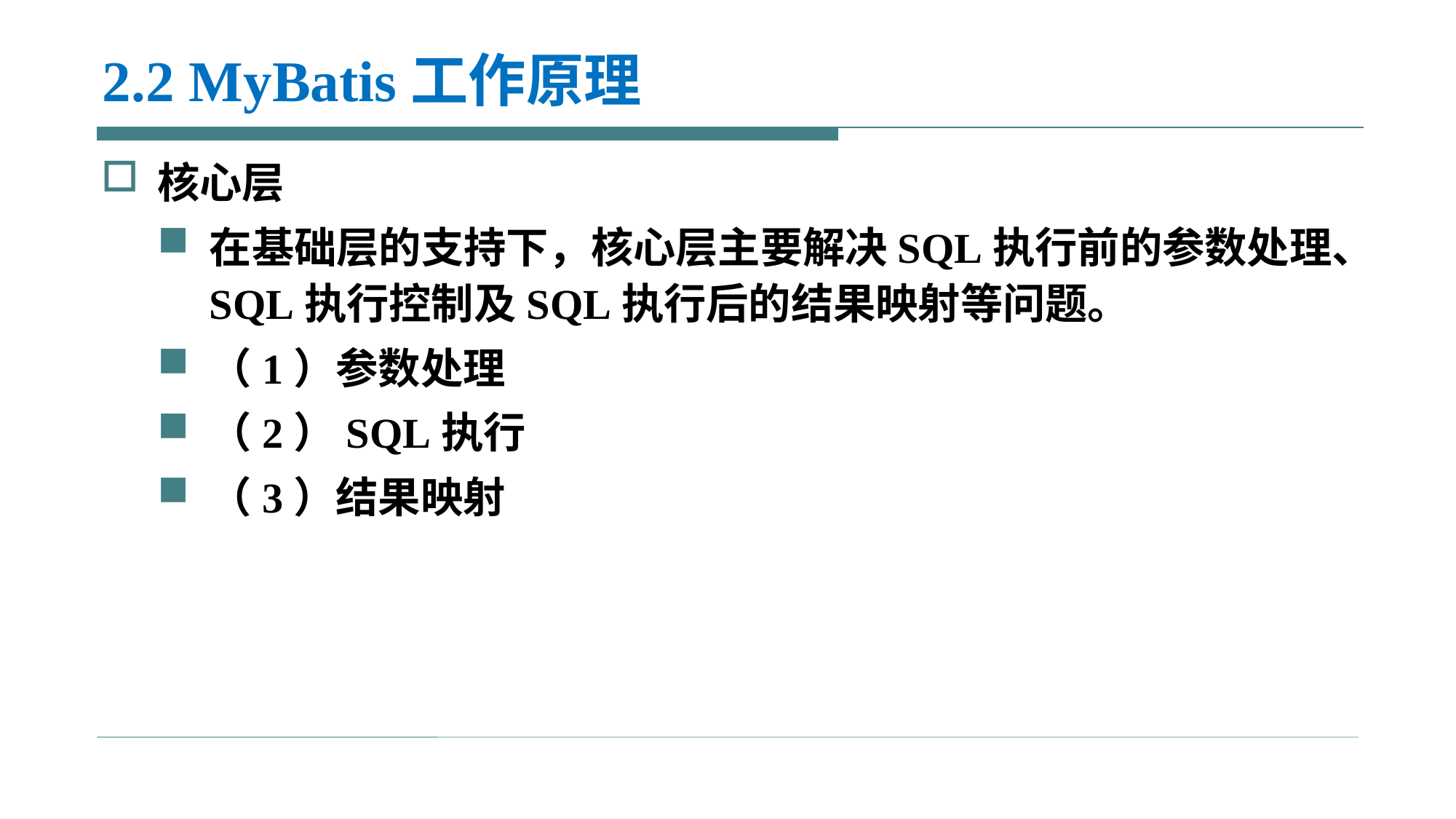

# 2.2 MyBatis工作原理
核心层
在基础层的支持下，核心层主要解决SQL执行前的参数处理、SQL执行控制及SQL执行后的结果映射等问题。
（1）参数处理
（2）SQL执行
（3）结果映射
11